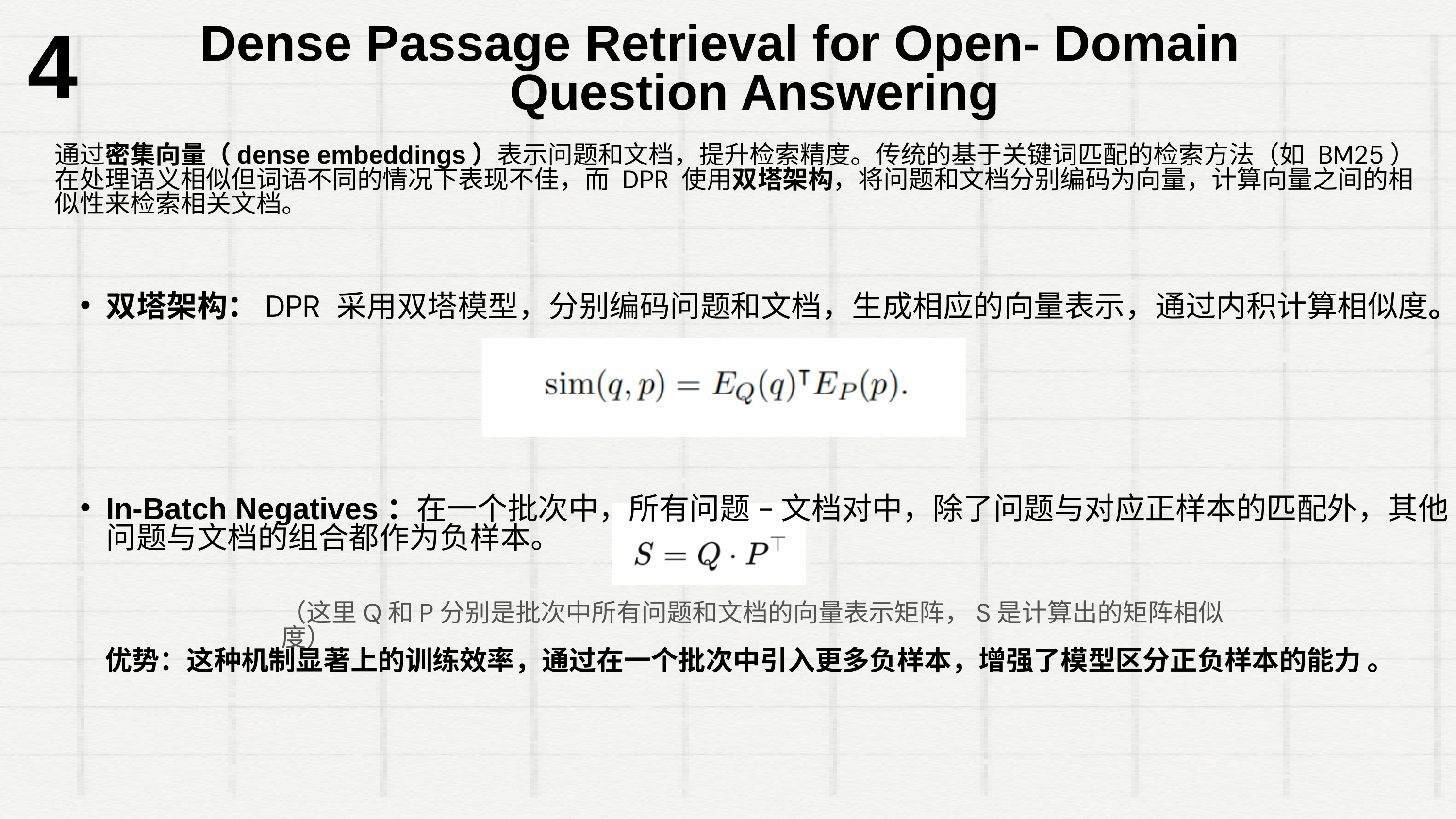

Dense Passage Retrieval for Open- Domain
                      Question Answering

4
通过密集向量（dense embeddings）表示问题和文档，提升检索精度。传统的基于关键词匹配的检索方法（如 BM25）在处理语义相似但词语不同的情况下表现不佳，而 DPR 使用双塔架构，将问题和文档分别编码为向量，计算向量之间的相似性来检索相关文档。
双塔架构：DPR 采用双塔模型，分别编码问题和文档，生成相应的向量表示，通过内积计算相似度。

In-Batch Negatives：在一个批次中，所有问题-文档对中，除了问题与对应正样本的匹配外，其他问题与文档的组合都作为负样本。

（这里Q和P分别是批次中所有问题和文档的向量表示矩阵，S是计算出的矩阵相似度）
优势：这种机制显著上的训练效率，通过在一个批次中引入更多负样本，增强了模型区分正负样本的能力 。